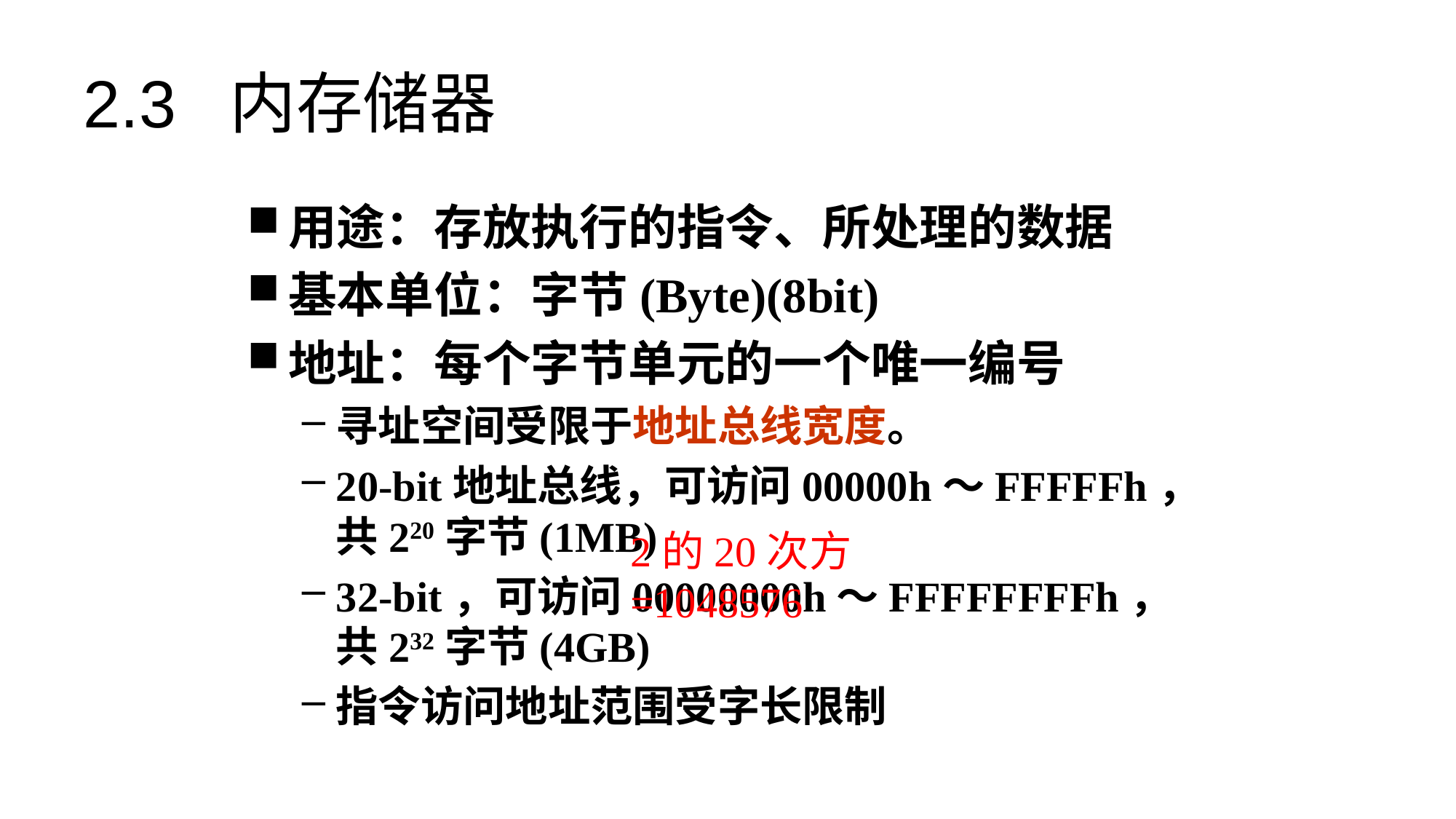

# 2.3  内存储器
用途：存放执行的指令、所处理的数据
基本单位：字节(Byte)(8bit)
地址：每个字节单元的一个唯一编号
寻址空间受限于地址总线宽度。
20-bit地址总线，可访问00000h～FFFFFh，共220字节(1MB)
32-bit，可访问00000000h～FFFFFFFFh，共232字节(4GB)
指令访问地址范围受字长限制
2的20次方=1048576